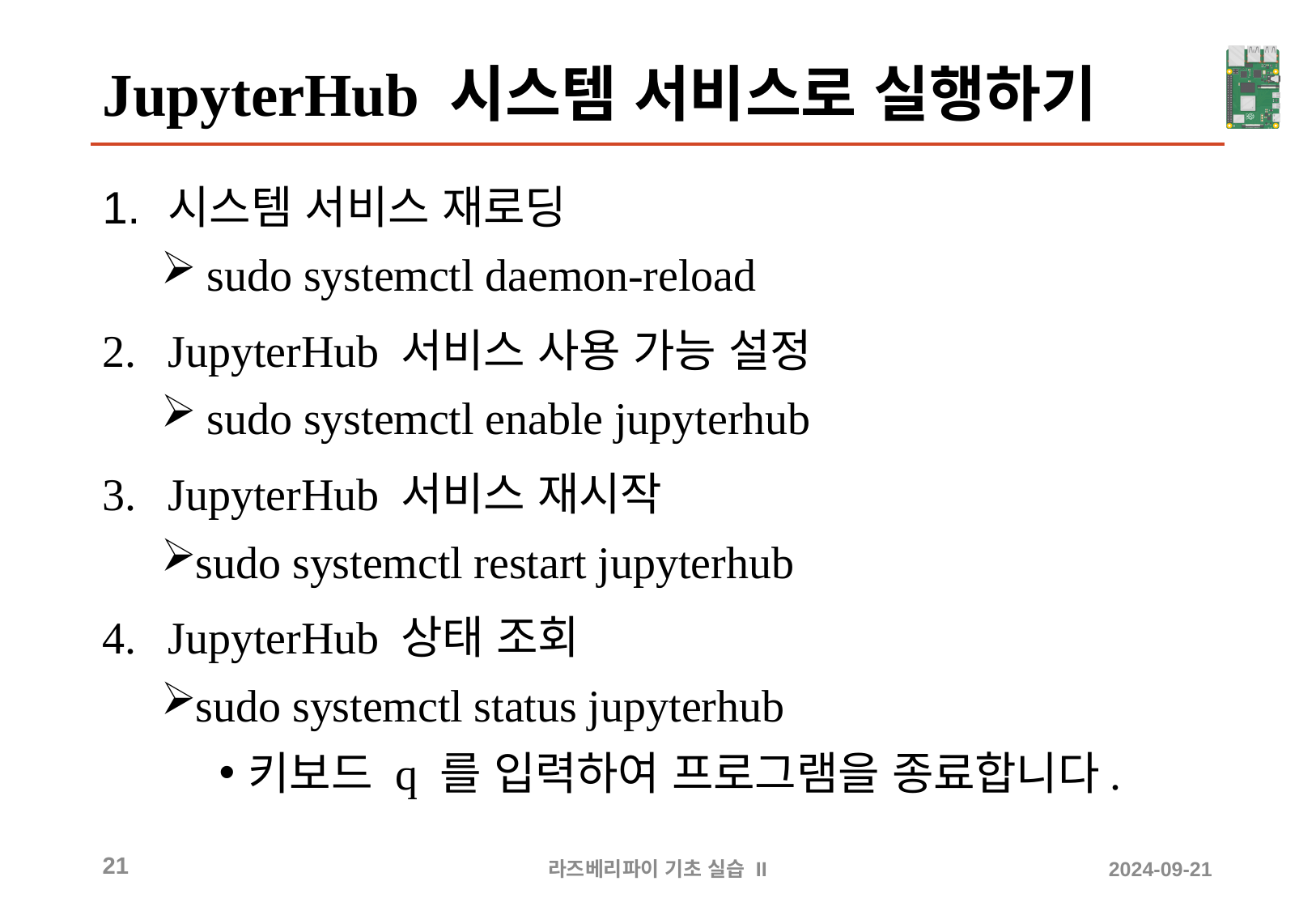

# JupyterHub 시스템 서비스로 실행하기
시스템 서비스 재로딩
 sudo systemctl daemon-reload
JupyterHub 서비스 사용 가능 설정
 sudo systemctl enable jupyterhub
JupyterHub 서비스 재시작
sudo systemctl restart jupyterhub
JupyterHub 상태 조회
sudo systemctl status jupyterhub
키보드 q 를 입력하여 프로그램을 종료합니다.

21
라즈베리파이 기초 실습 II
2024-09-21